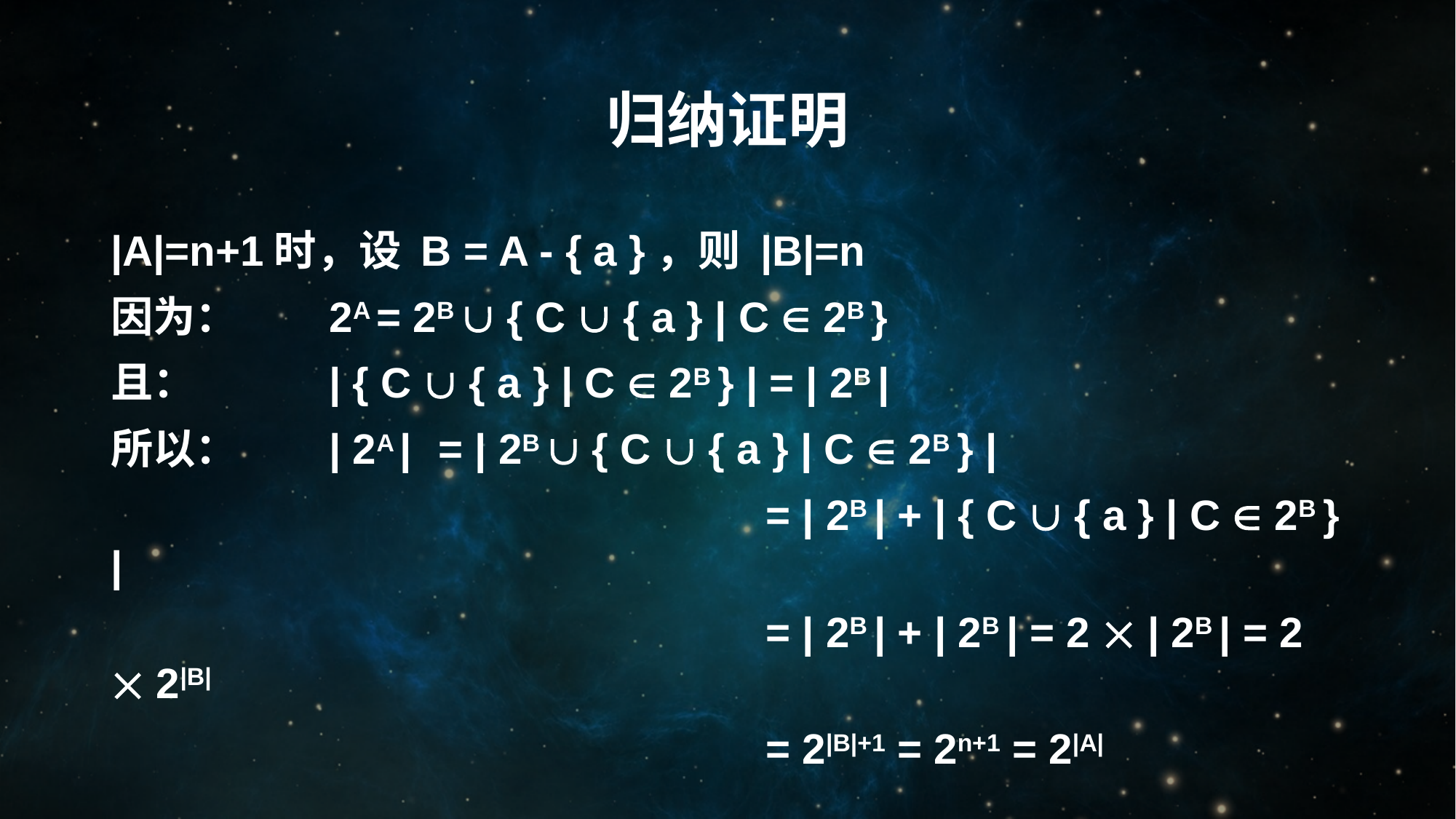

# 归纳证明
|A|=n+1时，设 B = A - { a }，则 |B|=n
因为：	2A = 2B ∪ { C ∪ { a } | C ∈ 2B }
且：		| { C ∪ { a } | C ∈ 2B } | = | 2B |
所以：	| 2A |	= | 2B ∪ { C ∪ { a } | C ∈ 2B } |
						= | 2B | + | { C ∪ { a } | C ∈ 2B } |
						= | 2B | + | 2B | = 2 × | 2B | = 2 × 2|B|
						= 2|B|+1 = 2n+1 = 2|A|